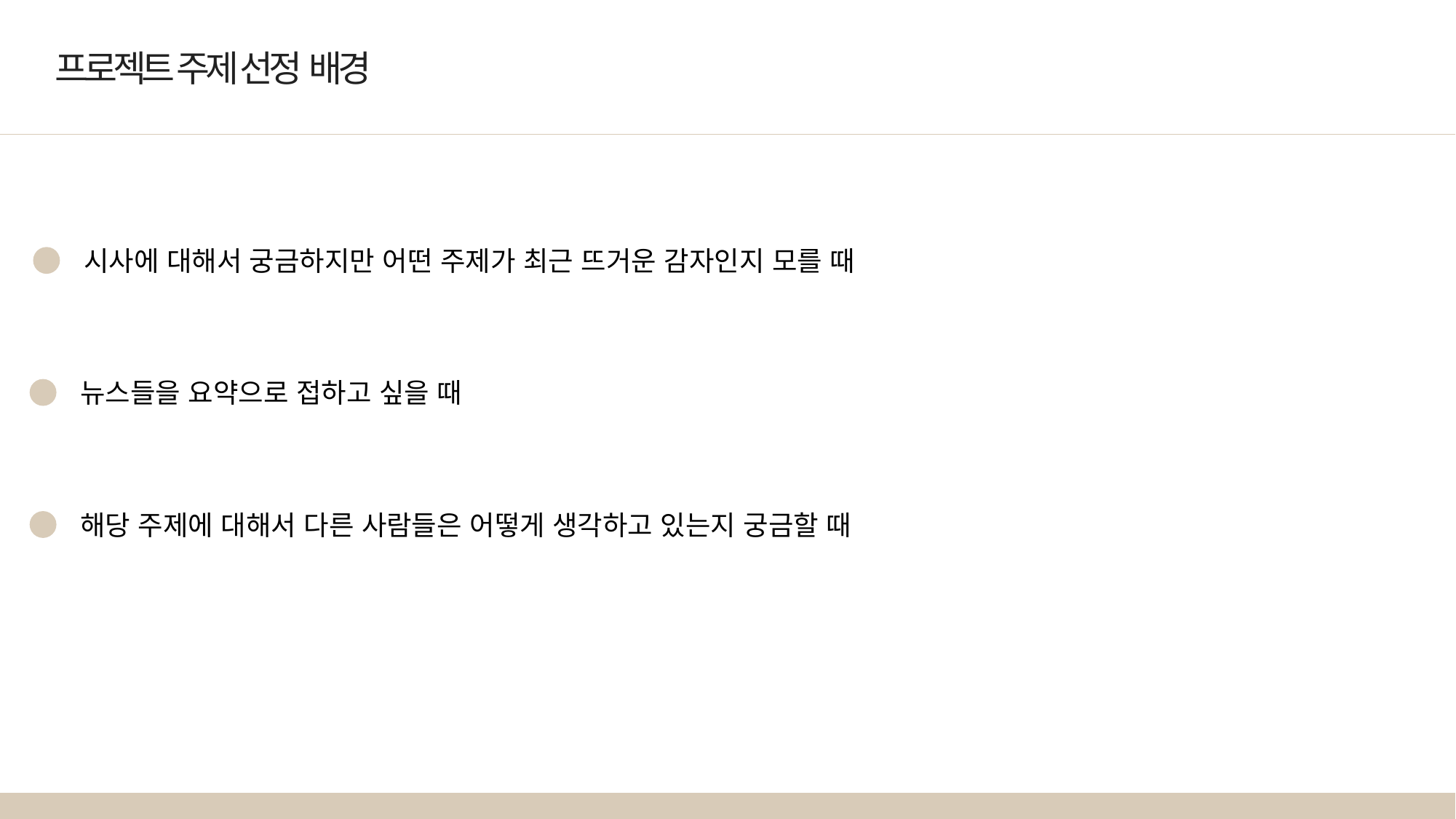

프로젝트 주제 선정  배경
시사에 대해서 궁금하지만 어떤 주제가 최근 뜨거운 감자인지 모를 때

뉴스들을 요약으로 접하고 싶을 때

해당 주제에 대해서 다른 사람들은 어떻게 생각하고 있는지 궁금할 때